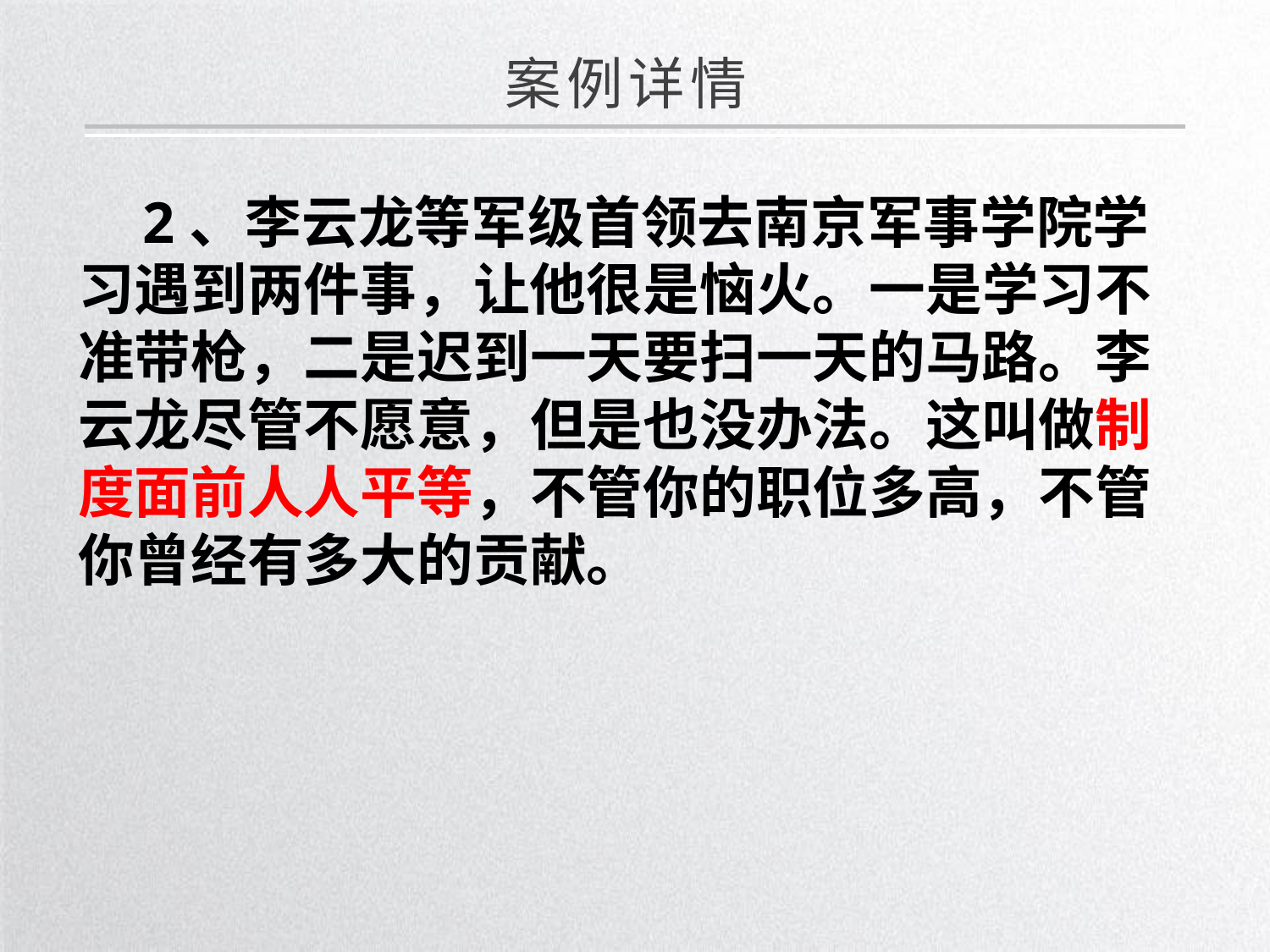

案例详情
2、李云龙等军级首领去南京军事学院学习遇到两件事，让他很是恼火。一是学习不准带枪，二是迟到一天要扫一天的马路。李云龙尽管不愿意，但是也没办法。这叫做制度面前人人平等，不管你的职位多高，不管你曾经有多大的贡献。